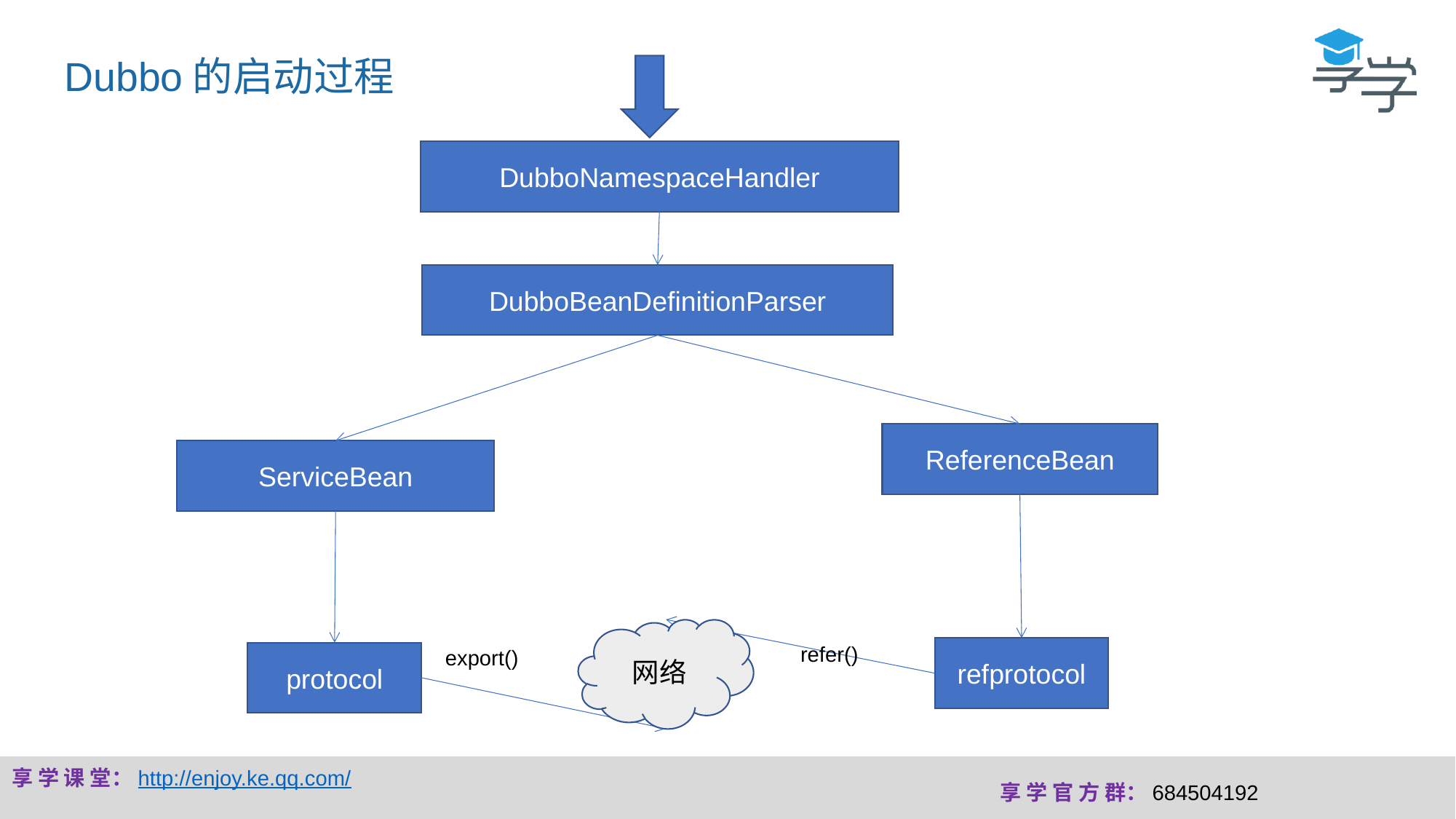

Dubbo的启动过程

DubboNamespaceHandler
DubboBeanDefinitionParser
ReferenceBean
ServiceBean
网络
refer()
refprotocol
export()
protocol